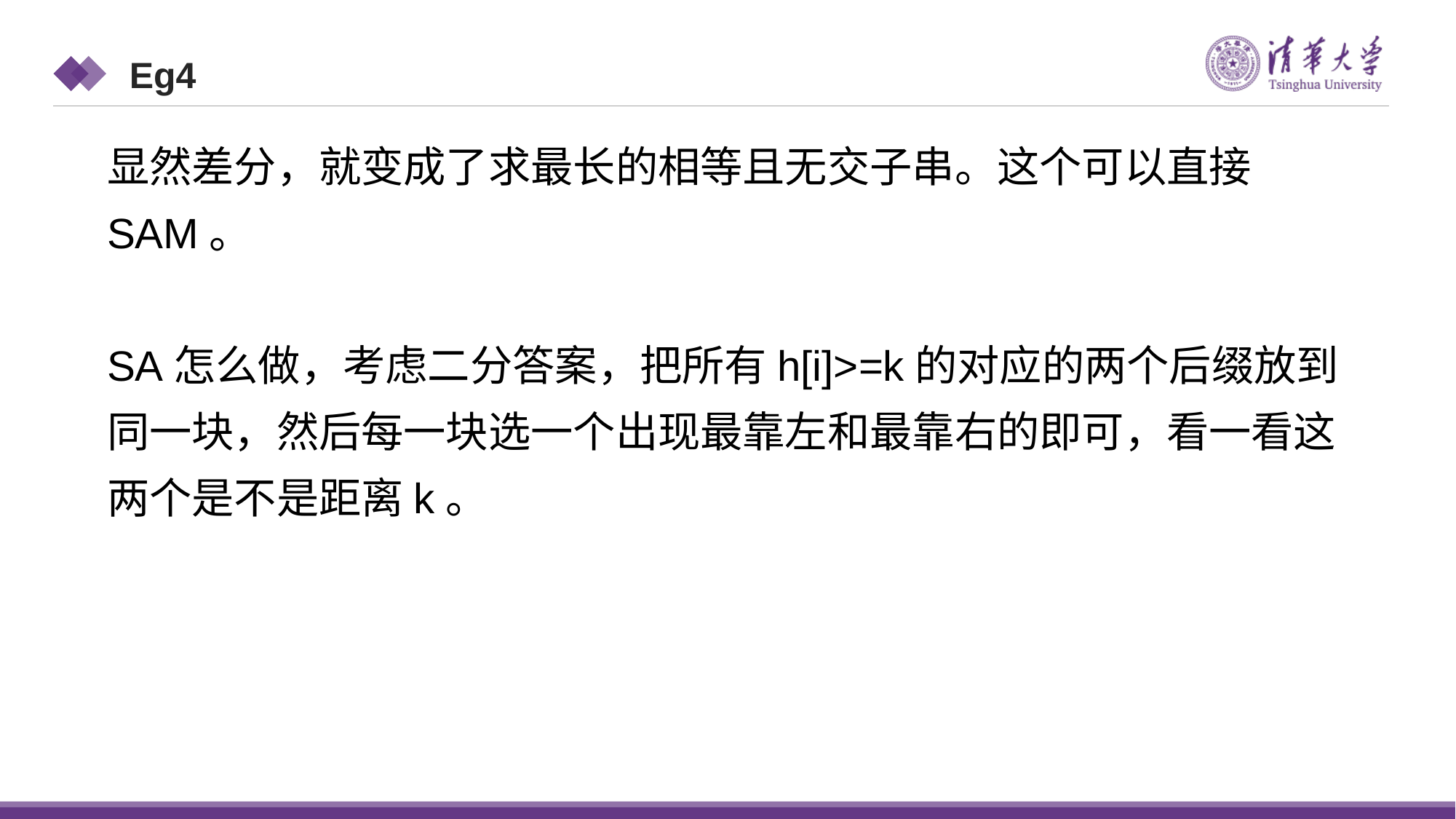

Eg4
显然差分，就变成了求最长的相等且无交子串。这个可以直接SAM。

SA怎么做，考虑二分答案，把所有h[i]>=k的对应的两个后缀放到同一块，然后每一块选一个出现最靠左和最靠右的即可，看一看这两个是不是距离k。